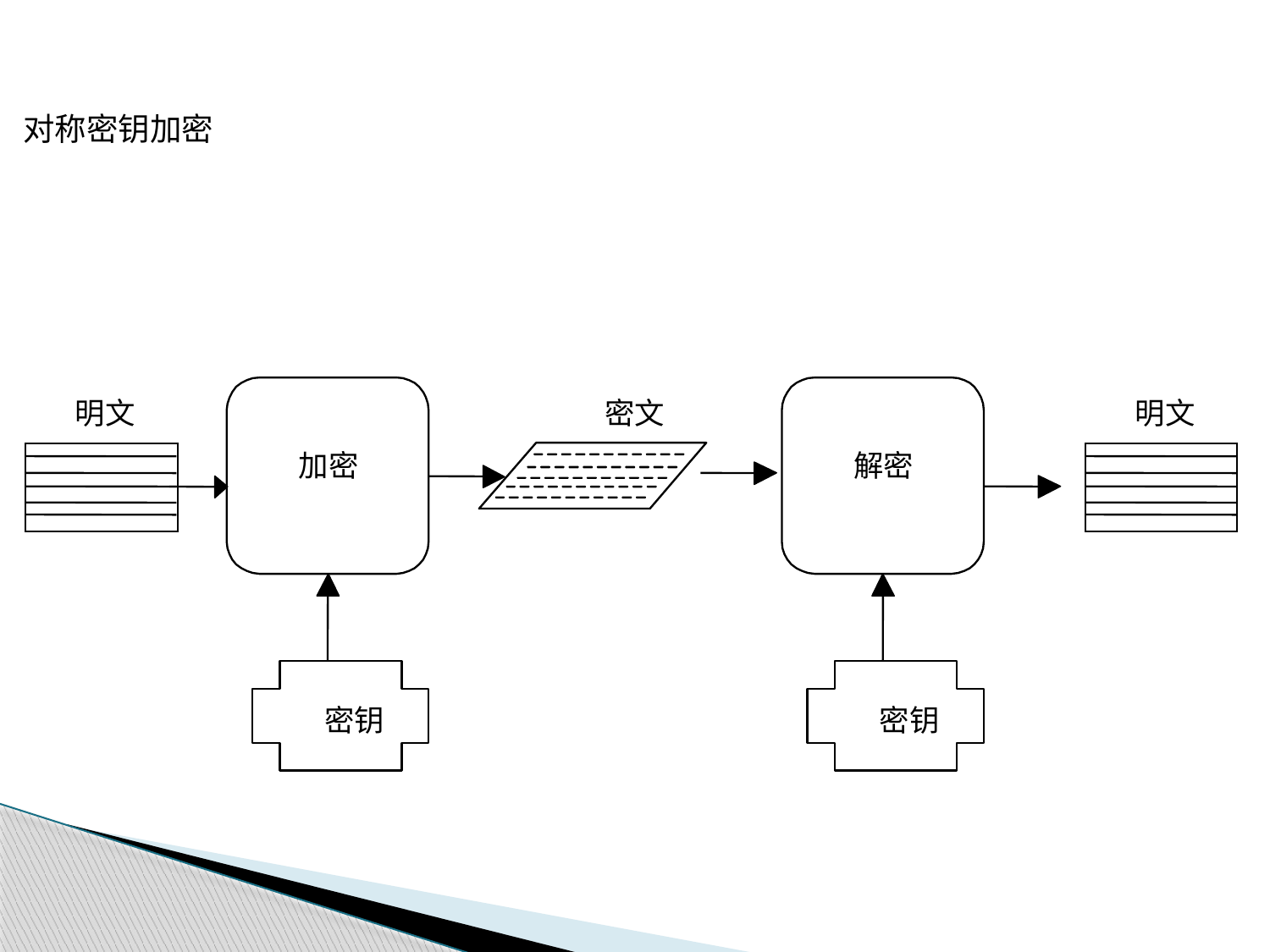

对称密钥加密

明文
密文
明文

加密
解密

密钥
密钥